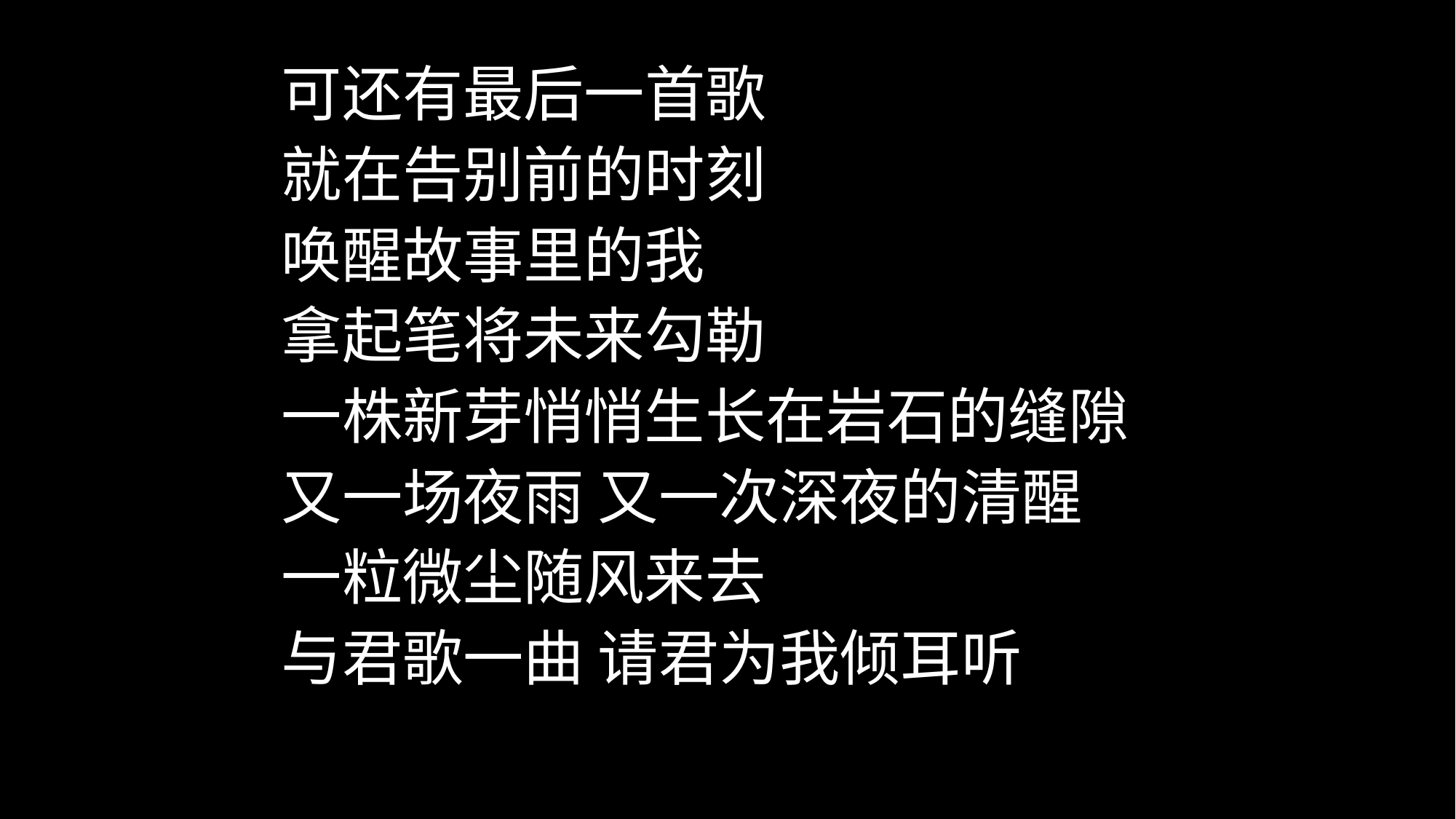

可还有最后一首歌
就在告别前的时刻
唤醒故事里的我
拿起笔将未来勾勒
一株新芽悄悄生长在岩石的缝隙
又一场夜雨 又一次深夜的清醒
一粒微尘随风来去
与君歌一曲 请君为我倾耳听